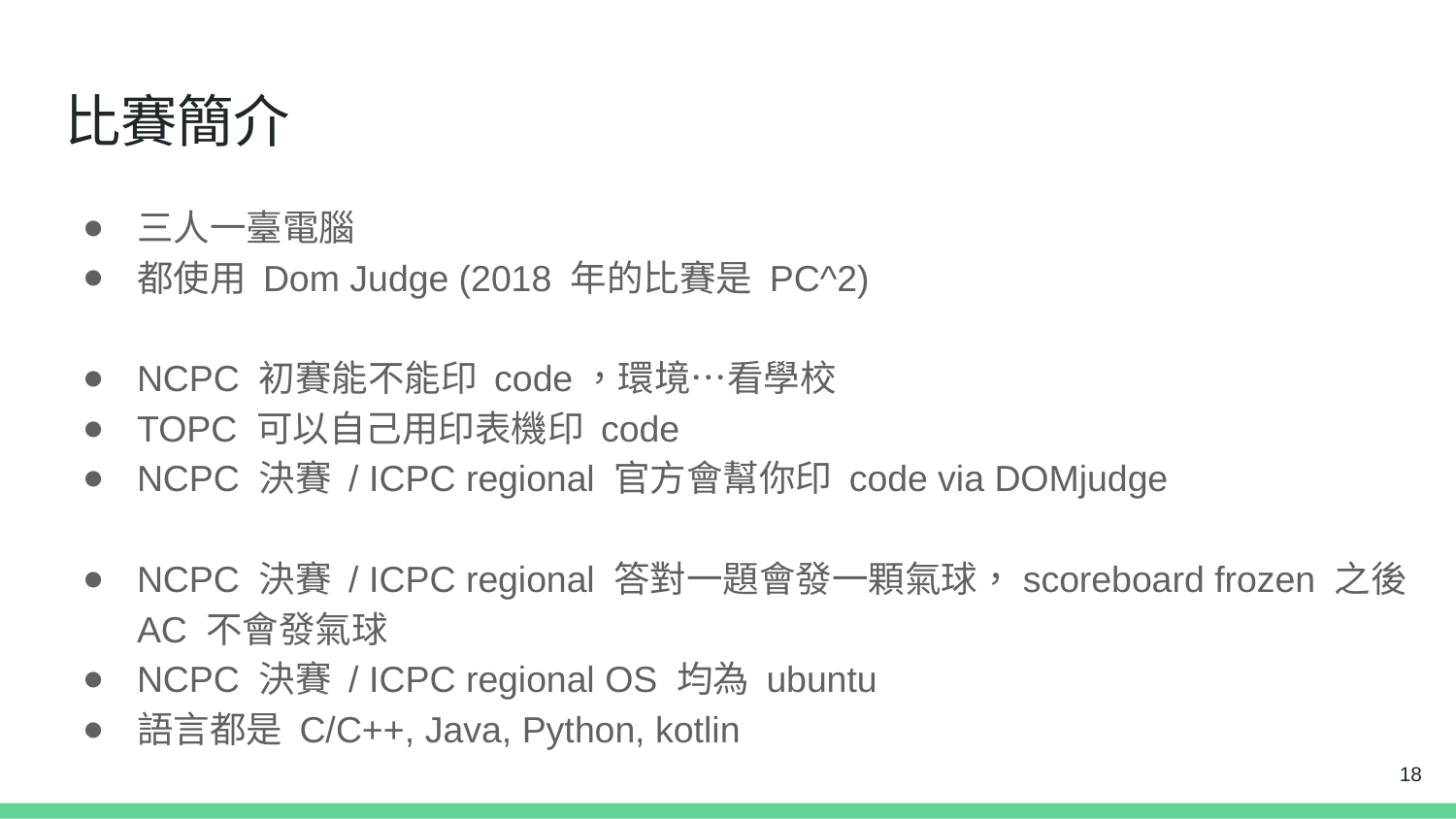

# 比賽簡介
三人一臺電腦
都使用 Dom Judge (2018 年的比賽是 PC^2)

NCPC 初賽能不能印 code，環境…看學校
TOPC 可以自己用印表機印 code
NCPC 決賽 / ICPC regional 官方會幫你印 code via DOMjudge

NCPC 決賽 / ICPC regional 答對一題會發一顆氣球，scoreboard frozen 之後 AC 不會發氣球
NCPC 決賽 / ICPC regional OS 均為 ubuntu
語言都是 C/C++, Java, Python, kotlin

18